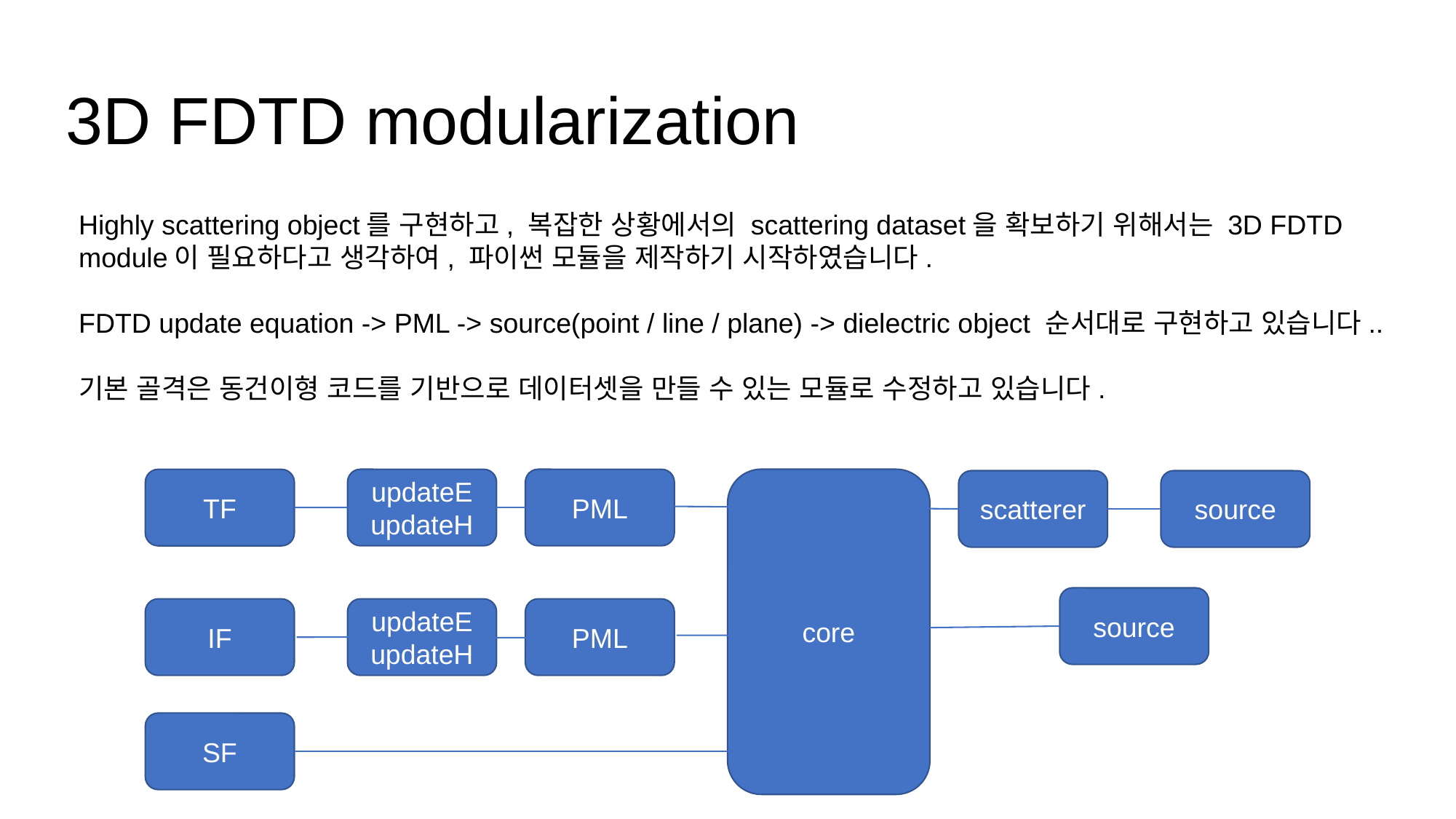

# 3D FDTD modularization
Highly scattering object를 구현하고, 복잡한 상황에서의 scattering dataset을 확보하기 위해서는 3D FDTD module이 필요하다고 생각하여, 파이썬 모듈을 제작하기 시작하였습니다.

FDTD update equation -> PML -> source(point / line / plane) -> dielectric object 순서대로 구현하고 있습니다..

기본 골격은 동건이형 코드를 기반으로 데이터셋을 만들 수 있는 모듈로 수정하고 있습니다.

updateE
updateH
core
PML
TF
scatterer
source
source
updateE
updateH
IF
PML
SF